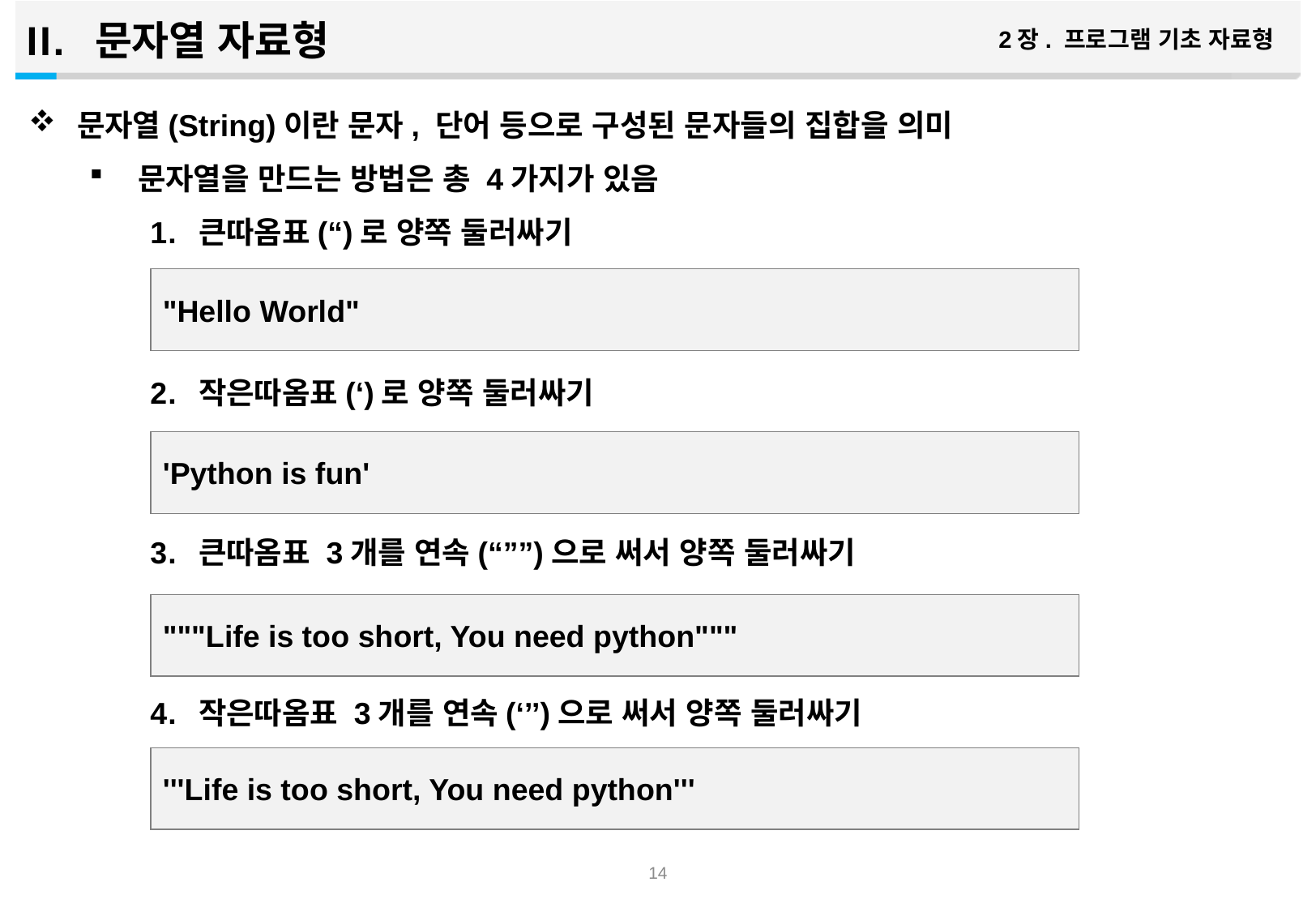

문자열 자료형
2장. 프로그램 기초 자료형
문자열(String)이란 문자, 단어 등으로 구성된 문자들의 집합을 의미
문자열을 만드는 방법은 총 4가지가 있음
큰따옴표(“)로 양쪽 둘러싸기

작은따옴표(‘)로 양쪽 둘러싸기

큰따옴표 3개를 연속(“””)으로 써서 양쪽 둘러싸기

작은따옴표 3개를 연속(‘’’)으로 써서 양쪽 둘러싸기
"Hello World"
'Python is fun'
"""Life is too short, You need python"""
'''Life is too short, You need python'''
14